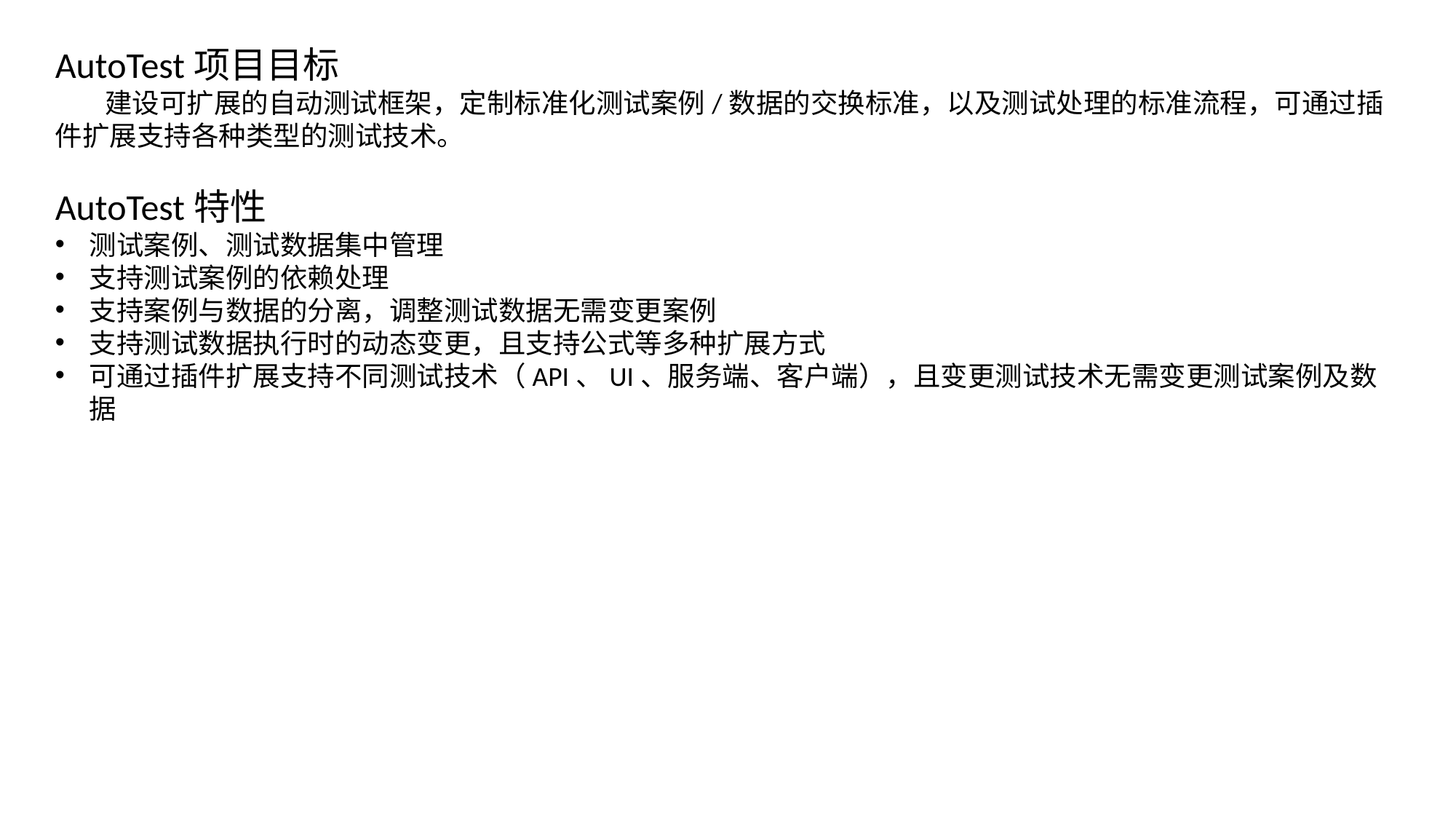

AutoTest项目目标
       建设可扩展的自动测试框架，定制标准化测试案例/数据的交换标准，以及测试处理的标准流程，可通过插件扩展支持各种类型的测试技术。

AutoTest特性
测试案例、测试数据集中管理
支持测试案例的依赖处理
支持案例与数据的分离，调整测试数据无需变更案例
支持测试数据执行时的动态变更，且支持公式等多种扩展方式
可通过插件扩展支持不同测试技术（API、UI、服务端、客户端），且变更测试技术无需变更测试案例及数据